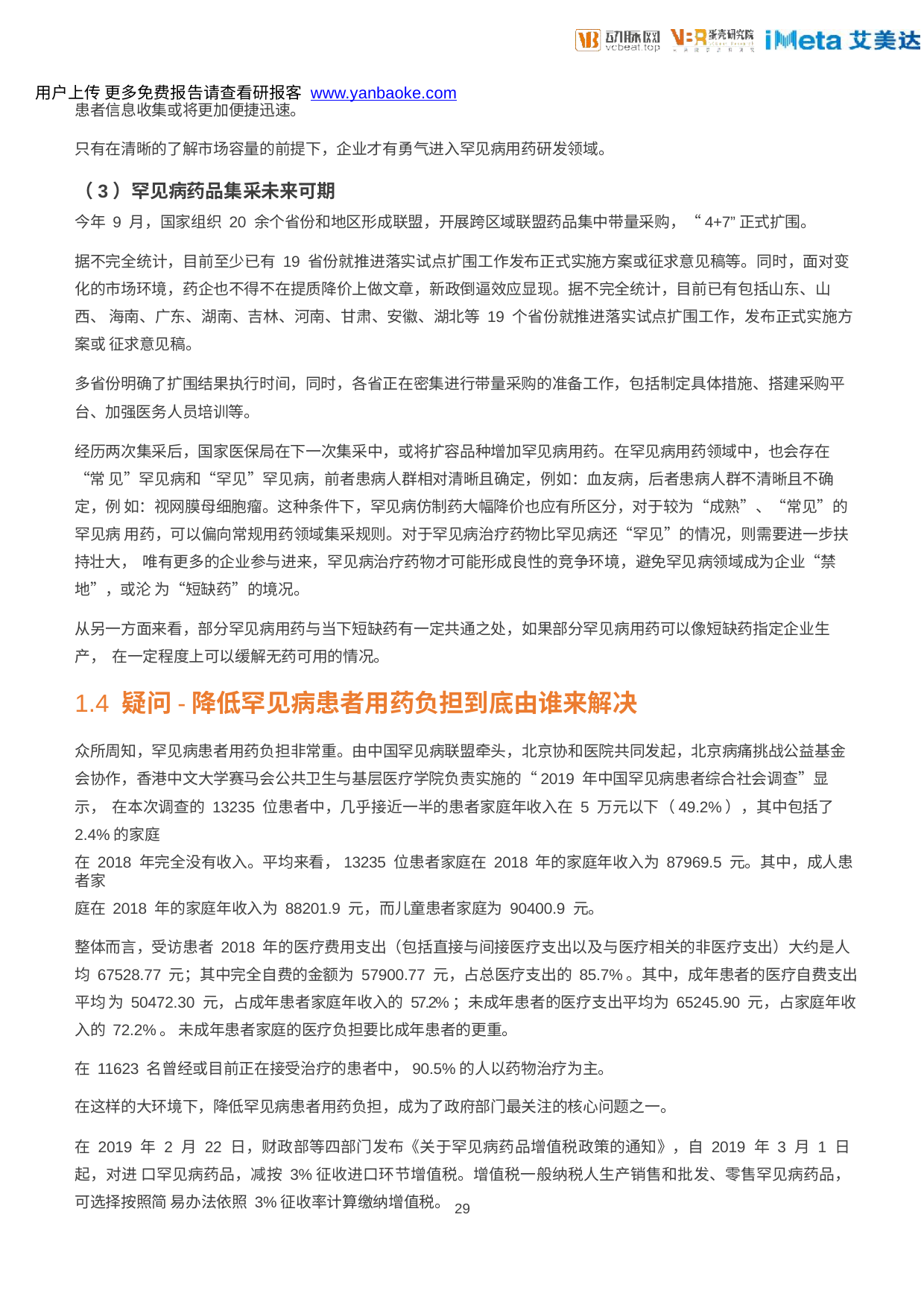

用户上传 更多免费报告请查看研报客 www.yanbaoke.com
患者信息收集或将更加便捷迅速。

只有在清晰的了解市场容量的前提下，企业才有勇气进入罕见病用药研发领域。

（3）罕见病药品集采未来可期
今年 9 月，国家组织 20 余个省份和地区形成联盟，开展跨区域联盟药品集中带量采购，“4+7”正式扩围。
据不完全统计，目前至少已有 19 省份就推进落实试点扩围工作发布正式实施方案或征求意见稿等。同时，面对变 化的市场环境，药企也不得不在提质降价上做文章，新政倒逼效应显现。据不完全统计，目前已有包括山东、山西、 海南、广东、湖南、吉林、河南、甘肃、安徽、湖北等 19 个省份就推进落实试点扩围工作，发布正式实施方案或 征求意见稿。
多省份明确了扩围结果执行时间，同时，各省正在密集进行带量采购的准备工作，包括制定具体措施、搭建采购平 台、加强医务人员培训等。
经历两次集采后，国家医保局在下一次集采中，或将扩容品种增加罕见病用药。在罕见病用药领域中，也会存在“常 见”罕见病和“罕见”罕见病，前者患病人群相对清晰且确定，例如：血友病，后者患病人群不清晰且不确定，例 如：视网膜母细胞瘤。这种条件下，罕见病仿制药大幅降价也应有所区分，对于较为“成熟”、“常见”的罕见病 用药，可以偏向常规用药领域集采规则。对于罕见病治疗药物比罕见病还“罕见”的情况，则需要进一步扶持壮大，  唯有更多的企业参与进来，罕见病治疗药物才可能形成良性的竞争环境，避免罕见病领域成为企业“禁地”，或沦 为“短缺药”的境况。
从另一方面来看，部分罕见病用药与当下短缺药有一定共通之处，如果部分罕见病用药可以像短缺药指定企业生产，  在一定程度上可以缓解无药可用的情况。

1.4 疑问-降低罕见病患者用药负担到底由谁来解决
众所周知，罕见病患者用药负担非常重。由中国罕见病联盟牵头，北京协和医院共同发起，北京病痛挑战公益基金 会协作，香港中文大学赛马会公共卫生与基层医疗学院负责实施的“2019 年中国罕见病患者综合社会调查”显示，  在本次调查的 13235 位患者中，几乎接近一半的患者家庭年收入在 5 万元以下（49.2%），其中包括了 2.4%的家庭
在 2018 年完全没有收入。平均来看，13235 位患者家庭在 2018 年的家庭年收入为 87969.5 元。其中，成人患者家
庭在 2018 年的家庭年收入为 88201.9 元，而儿童患者家庭为 90400.9 元。

整体而言，受访患者 2018 年的医疗费用支出（包括直接与间接医疗支出以及与医疗相关的非医疗支出）大约是人
均 67528.77 元；其中完全自费的金额为 57900.77 元，占总医疗支出的 85.7%。其中，成年患者的医疗自费支出平均 为 50472.30 元，占成年患者家庭年收入的 57.2%；未成年患者的医疗支出平均为 65245.90 元，占家庭年收入的 72.2%。 未成年患者家庭的医疗负担要比成年患者的更重。

在 11623 名曾经或目前正在接受治疗的患者中，90.5%的人以药物治疗为主。

在这样的大环境下，降低罕见病患者用药负担，成为了政府部门最关注的核心问题之一。
在 2019 年 2 月 22 日，财政部等四部门发布《关于罕见病药品增值税政策的通知》，自 2019 年 3 月 1 日起，对进 口罕见病药品，减按 3%征收进口环节增值税。增值税一般纳税人生产销售和批发、零售罕见病药品，可选择按照简 易办法依照 3%征收率计算缴纳增值税。
29